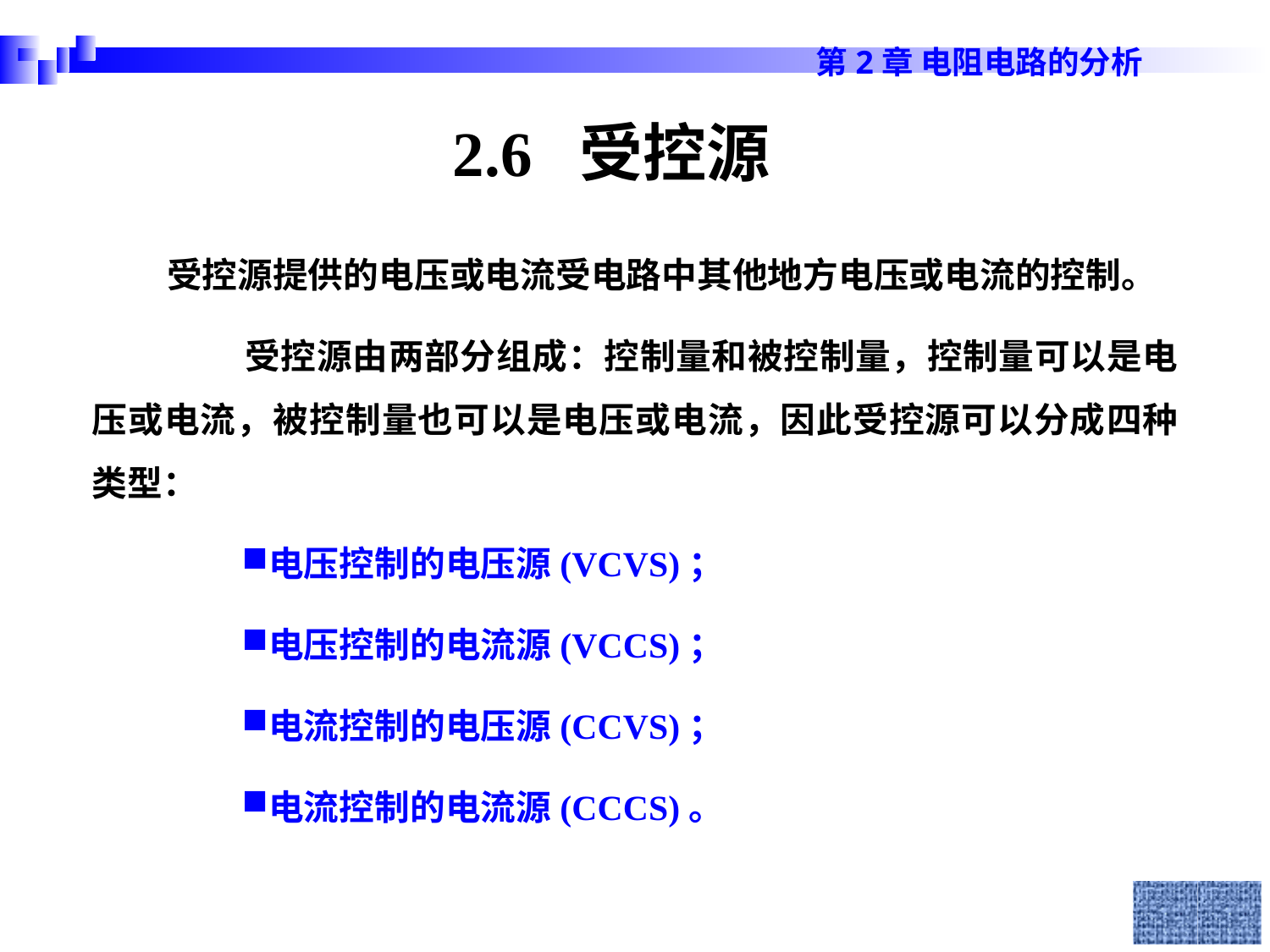

2.6  受控源
受控源提供的电压或电流受电路中其他地方电压或电流的控制。
        受控源由两部分组成：控制量和被控制量，控制量可以是电压或电流，被控制量也可以是电压或电流，因此受控源可以分成四种类型：
电压控制的电压源(VCVS)；
电压控制的电流源(VCCS)；
电流控制的电压源(CCVS)；
电流控制的电流源(CCCS)。